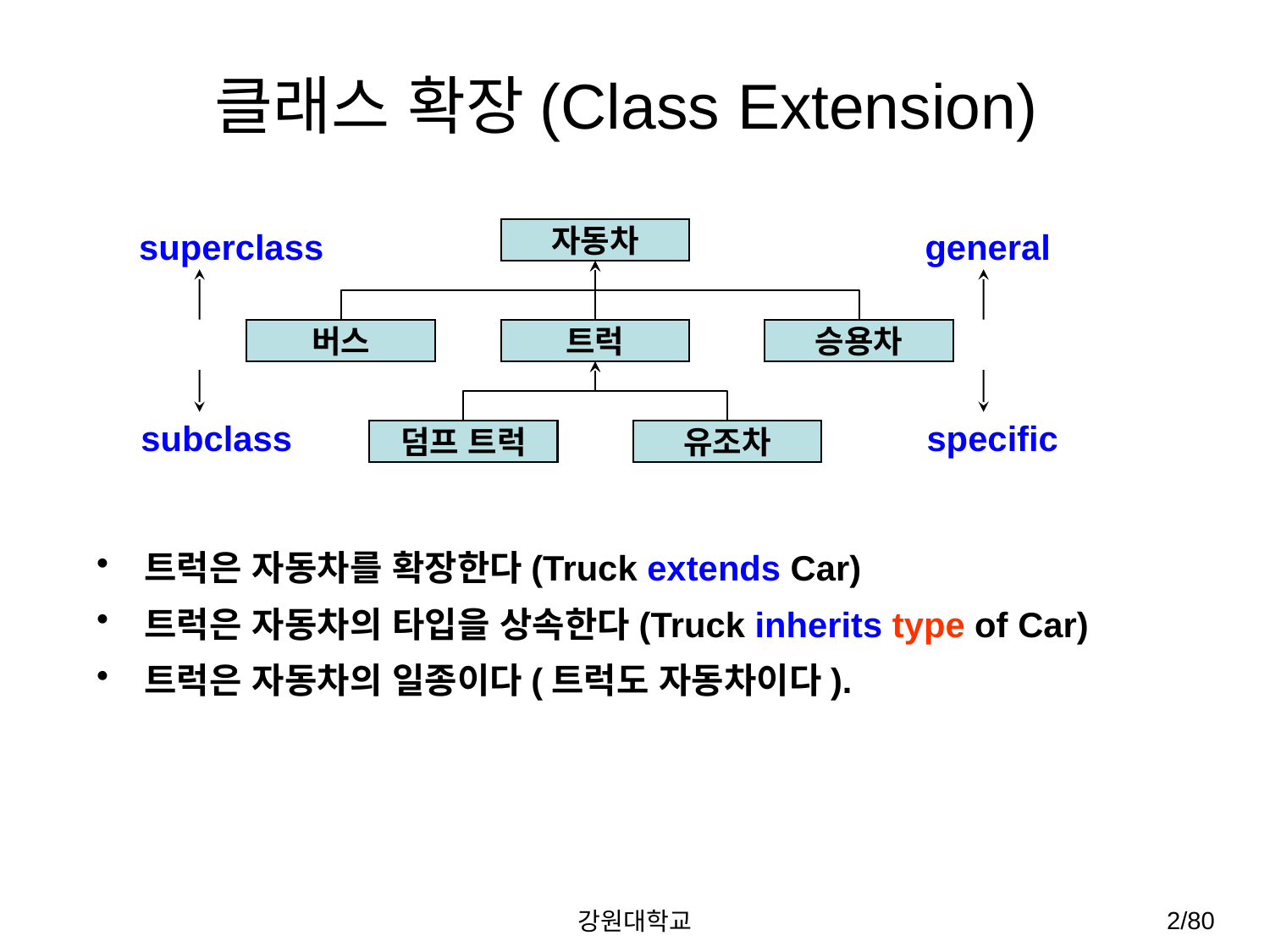

# 클래스 확장(Class Extension)
superclass
general
자동차

버스
트럭
승용차

subclass
specific
덤프 트럭
유조차
트럭은 자동차를 확장한다(Truck extends Car)
트럭은 자동차의 타입을 상속한다(Truck inherits type of Car)
트럭은 자동차의 일종이다(트럭도 자동차이다).
강원대학교